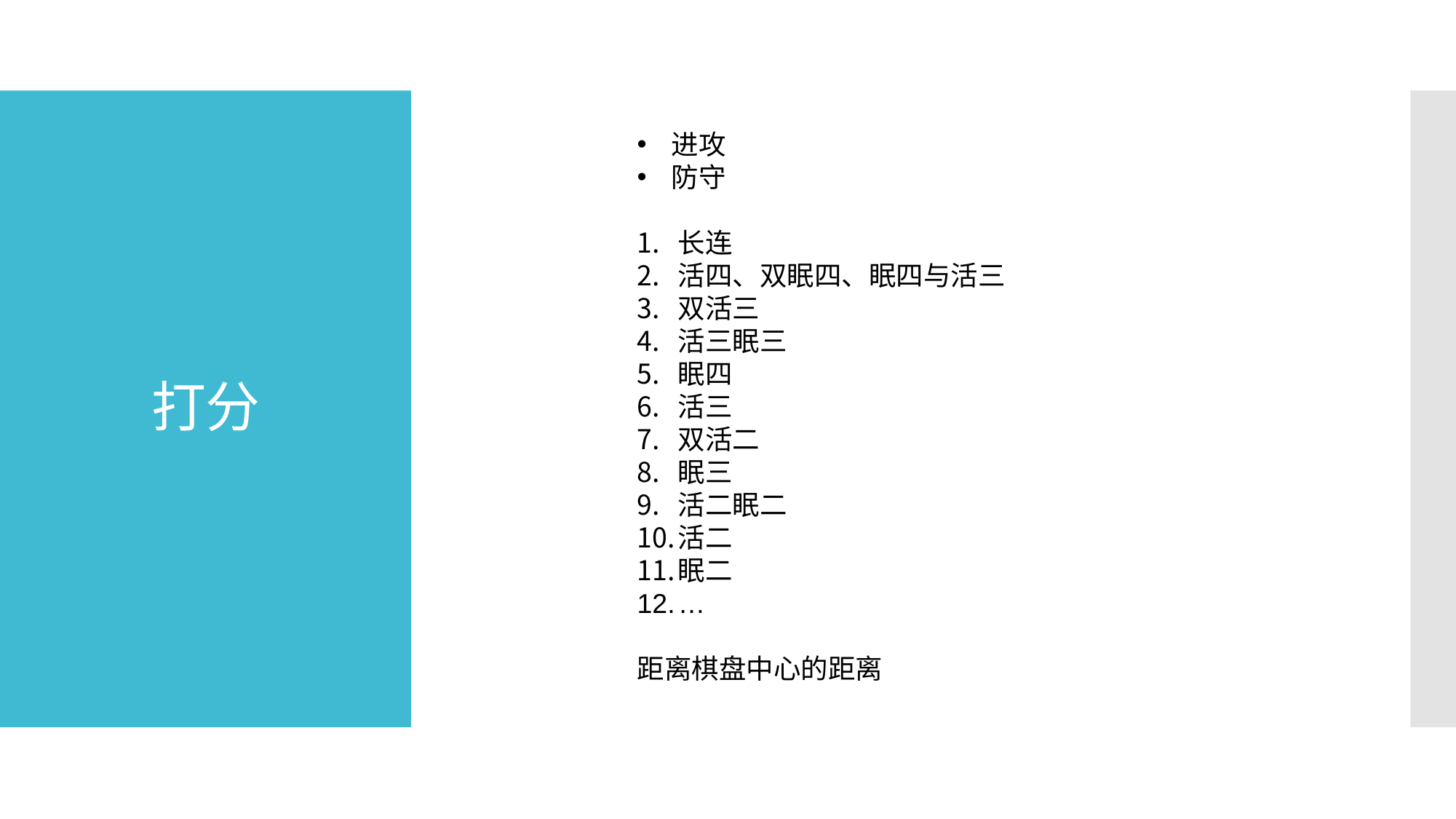

进攻
防守

长连
活四、双眠四、眠四与活三
双活三
活三眠三
眠四
活三
双活二
眠三
活二眠二
活二
眠二
…

距离棋盘中心的距离
# 打分